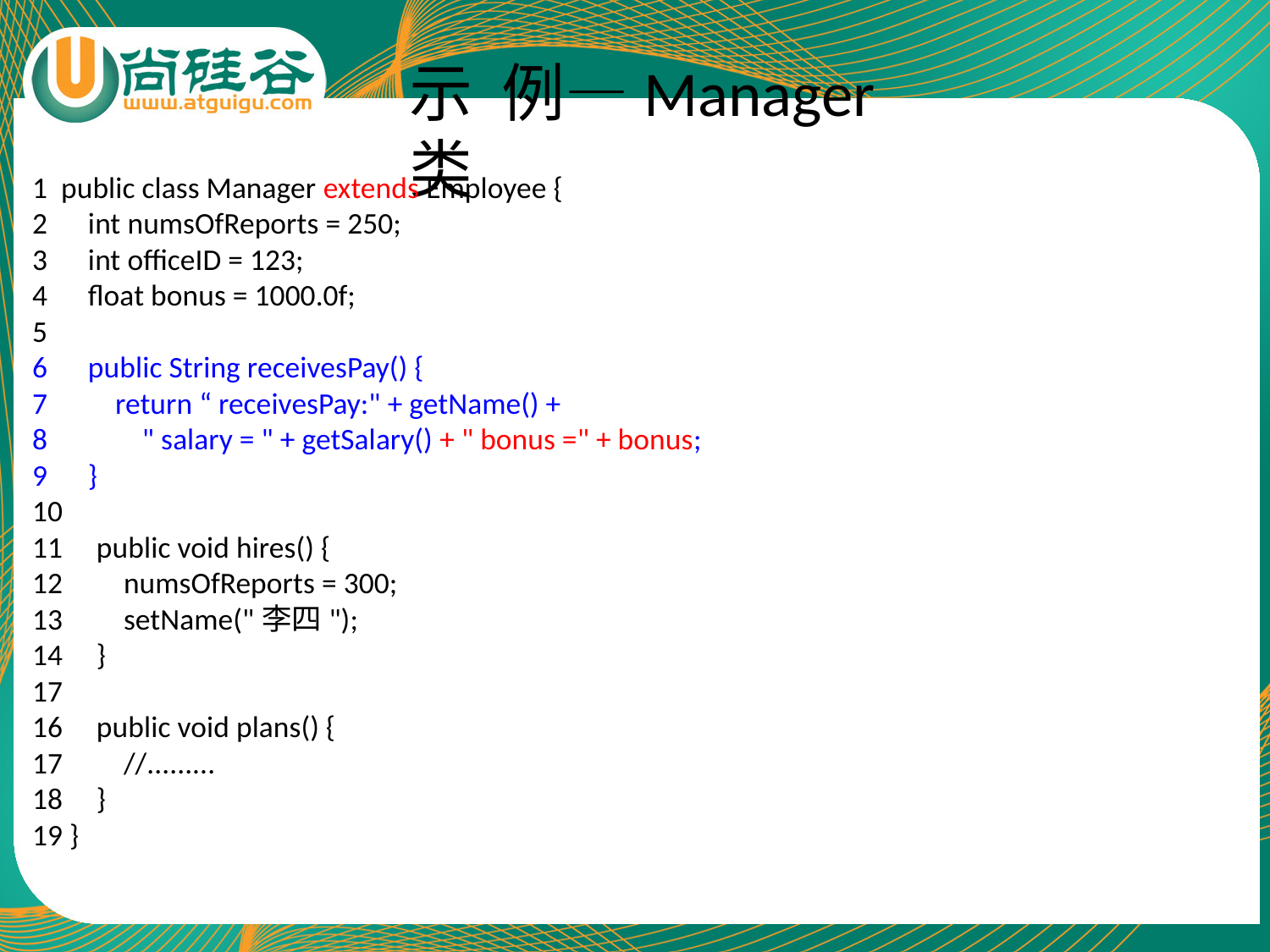

# 示  例—Manager类
1  public class Manager extends Employee {
2      int numsOfReports = 250;
3      int officeID = 123;
4      float bonus = 1000.0f;
5
6      public String receivesPay() {
7          return “ receivesPay:" + getName() +
8              " salary = " + getSalary() + " bonus =" + bonus;
9      }
10
11     public void hires() {
12         numsOfReports = 300;
13         setName("李四");
14     }
17
16     public void plans() {
17         //.........
18     }
19 }